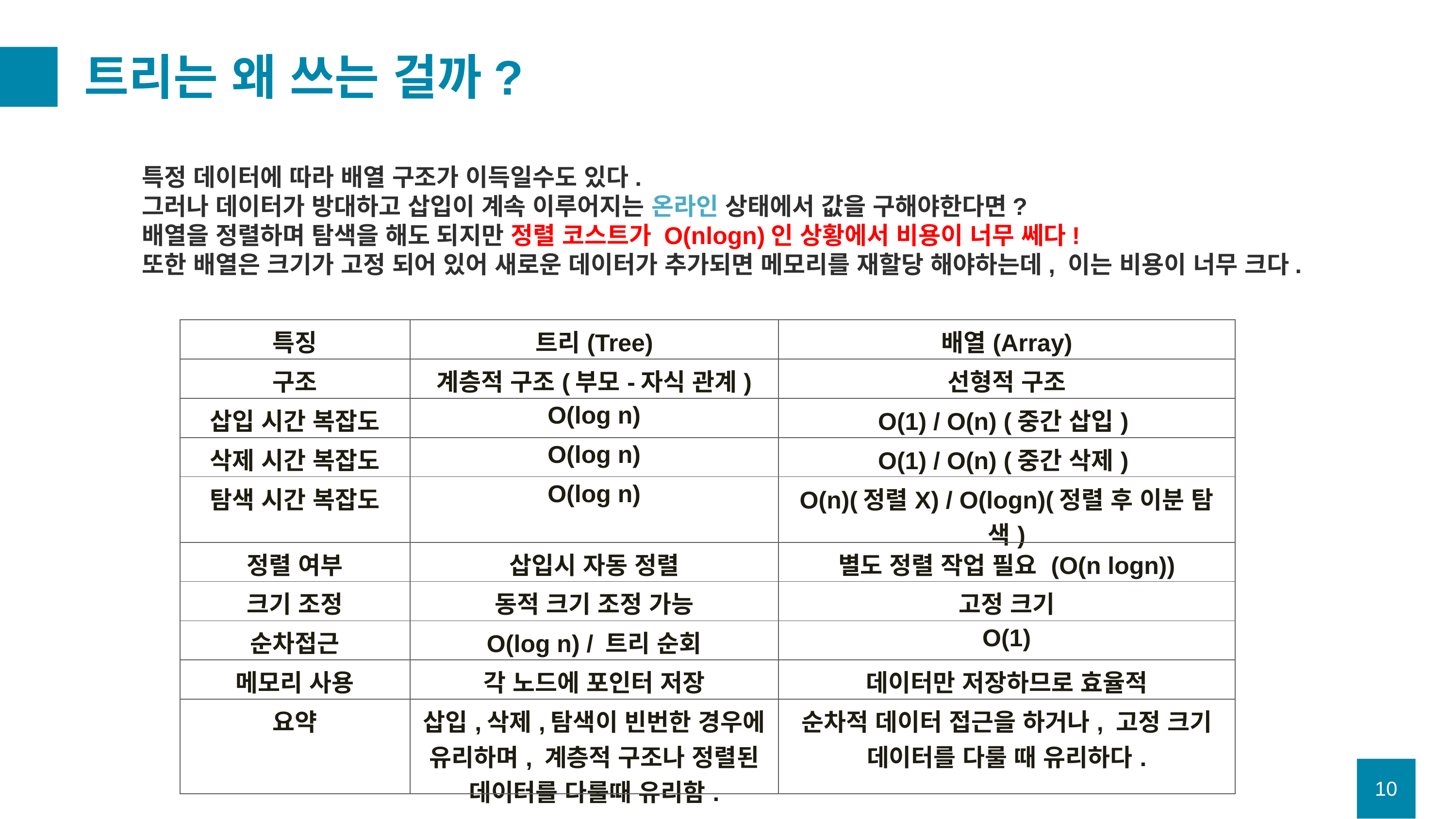

# 트리는 왜 쓰는 걸까?
특정 데이터에 따라 배열 구조가 이득일수도 있다.
그러나 데이터가 방대하고 삽입이 계속 이루어지는 온라인 상태에서 값을 구해야한다면?
배열을 정렬하며 탐색을 해도 되지만 정렬 코스트가 O(nlogn)인 상황에서 비용이 너무 쎄다!
또한 배열은 크기가 고정 되어 있어 새로운 데이터가 추가되면 메모리를 재할당 해야하는데, 이는 비용이 너무 크다.
| 특징 | 트리(Tree) | 배열(Array) |
| --- | --- | --- |
| 구조 | 계층적 구조(부모-자식 관계) | 선형적 구조 |
| 삽입 시간 복잡도 | O(log n) | O(1) / O(n) (중간 삽입) |
| 삭제 시간 복잡도 | O(log n) | O(1) / O(n) (중간 삭제) |
| 탐색 시간 복잡도 | O(log n) | O(n)(정렬X) / O(logn)(정렬 후 이분 탐색) |
| 정렬 여부 | 삽입시 자동 정렬 | 별도 정렬 작업 필요 (O(n logn)) |
| 크기 조정 | 동적 크기 조정 가능 | 고정 크기 |
| 순차접근 | O(log n) / 트리 순회 | O(1) |
| 메모리 사용 | 각 노드에 포인터 저장 | 데이터만 저장하므로 효율적 |
| 요약 | 삽입,삭제,탐색이 빈번한 경우에 유리하며, 계층적 구조나 정렬된 데이터를 다룰때 유리함. | 순차적 데이터 접근을 하거나, 고정 크기 데이터를 다룰 때 유리하다. |
10